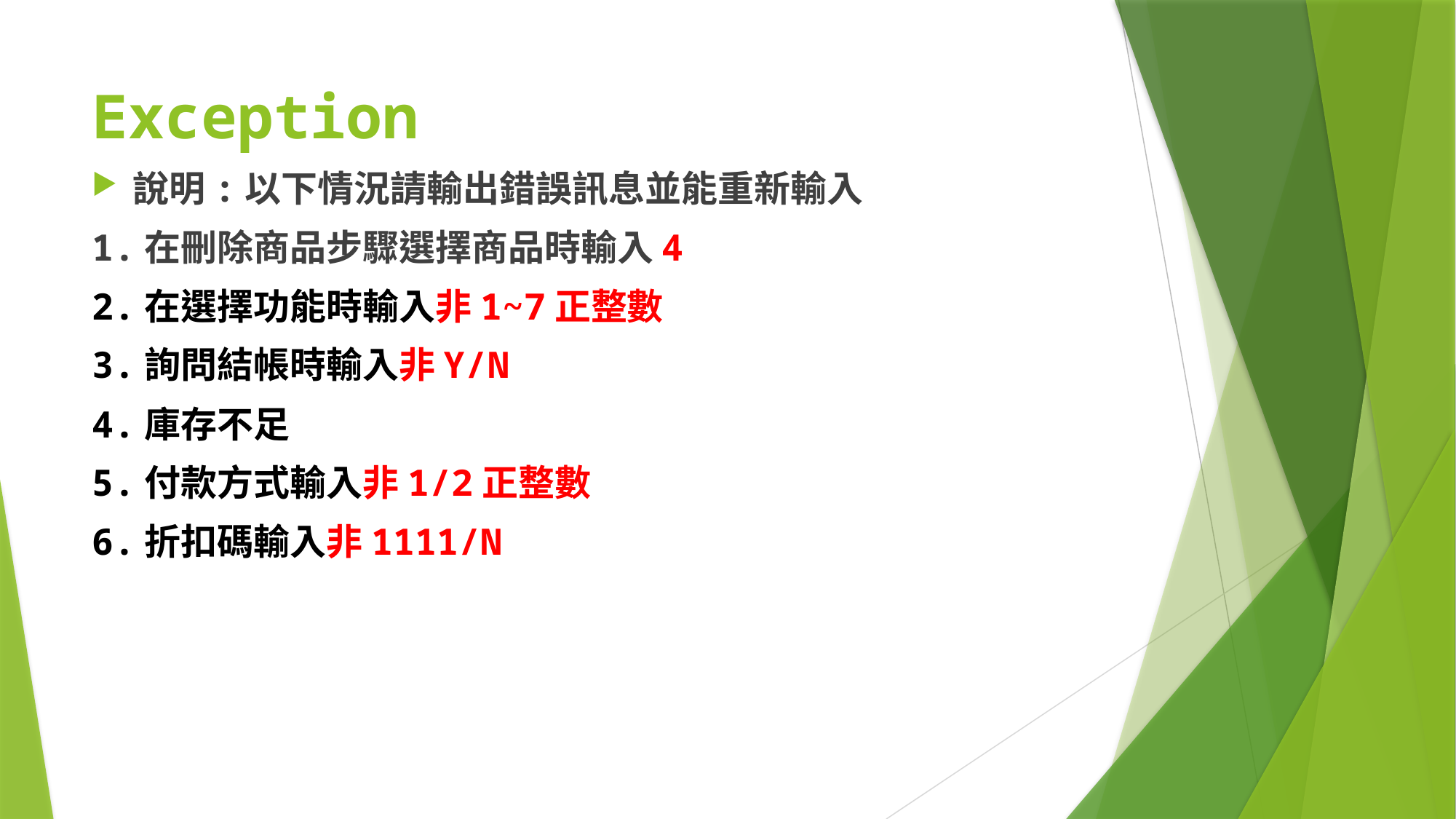

# Exception
說明:以下情況請輸出錯誤訊息並能重新輸入
1.在刪除商品步驟選擇商品時輸入4
2.在選擇功能時輸入非1~7正整數
3.詢問結帳時輸入非Y/N
4.庫存不足
5.付款方式輸入非1/2正整數
6.折扣碼輸入非1111/N